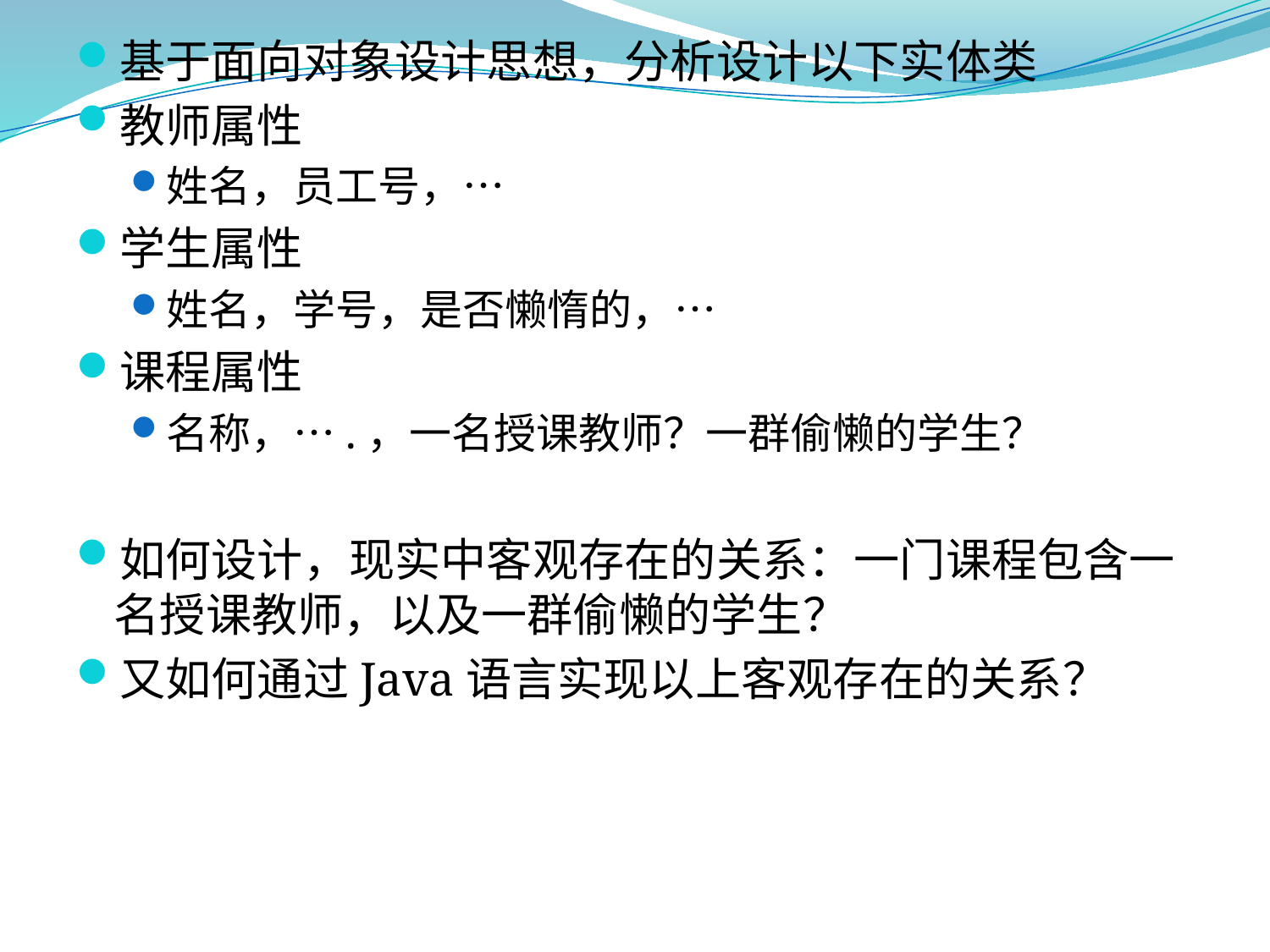

基于面向对象设计思想，分析设计以下实体类
教师属性
姓名，员工号，…
学生属性
姓名，学号，是否懒惰的，…
课程属性
名称，….，一名授课教师？一群偷懒的学生？

如何设计，现实中客观存在的关系：一门课程包含一名授课教师，以及一群偷懒的学生？
又如何通过Java语言实现以上客观存在的关系？
9